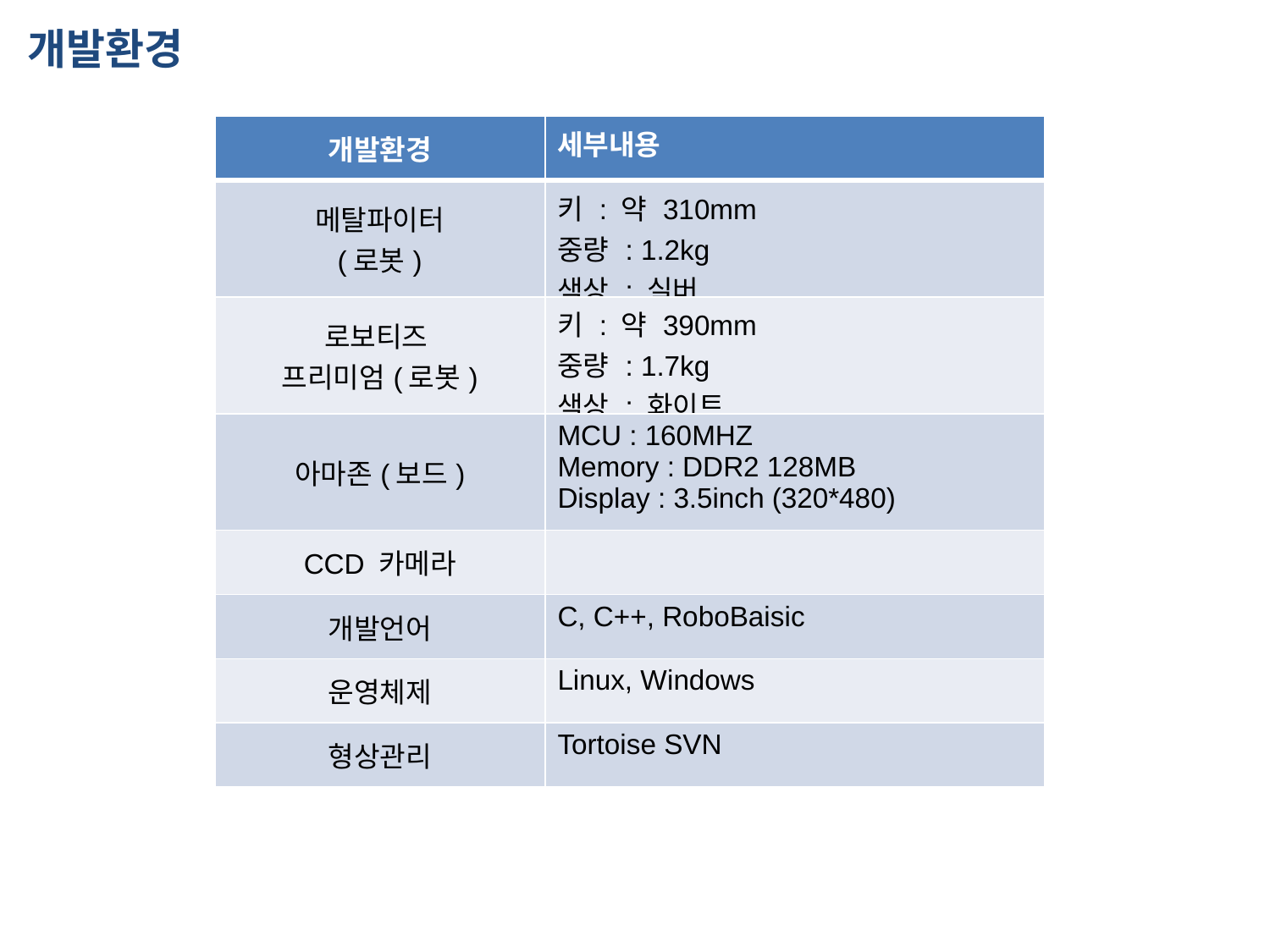

개발환경
| 개발환경 | 세부내용 |
| --- | --- |
| 메탈파이터 (로봇) | 키 : 약 310mm 중량 : 1.2kg 색상 : 실버 |
| 로보티즈 프리미엄(로봇) | 키 : 약 390mm 중량 : 1.7kg 색상 : 화이트 |
| 아마존(보드) | MCU : 160MHZ Memory : DDR2 128MB Display : 3.5inch (320\*480) |
| CCD 카메라 |  |
| 개발언어 | C, C++, RoboBaisic |
| 운영체제 | Linux, Windows |
| 형상관리 | Tortoise SVN |